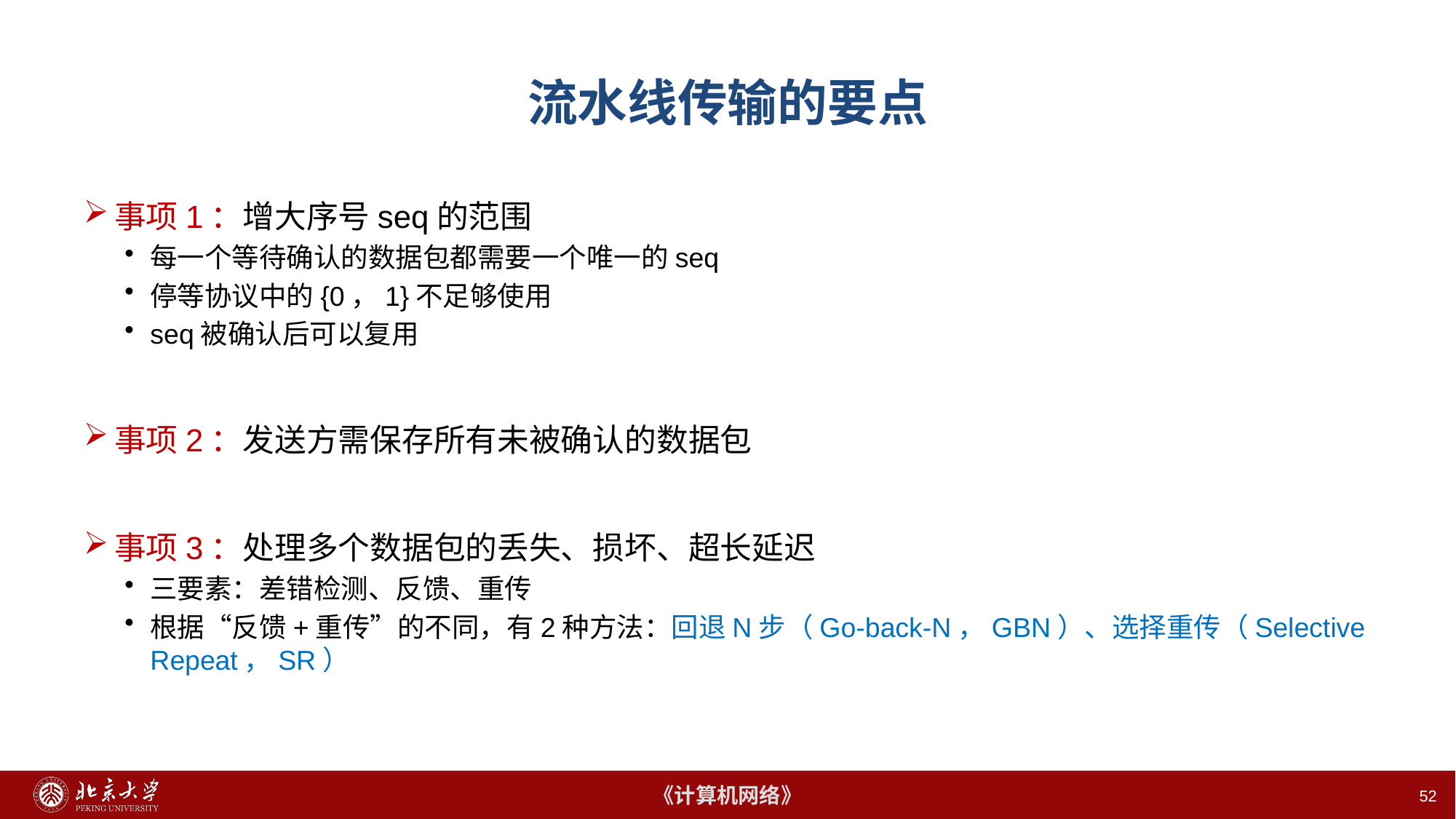

# 流水线传输的要点
事项1：增大序号seq的范围
每一个等待确认的数据包都需要一个唯一的seq
停等协议中的{0，1}不足够使用
seq被确认后可以复用

事项2：发送方需保存所有未被确认的数据包

事项3：处理多个数据包的丢失、损坏、超长延迟
三要素：差错检测、反馈、重传
根据“反馈+重传”的不同，有2种方法：回退N步（Go-back-N，GBN）、选择重传（Selective Repeat，SR）
52